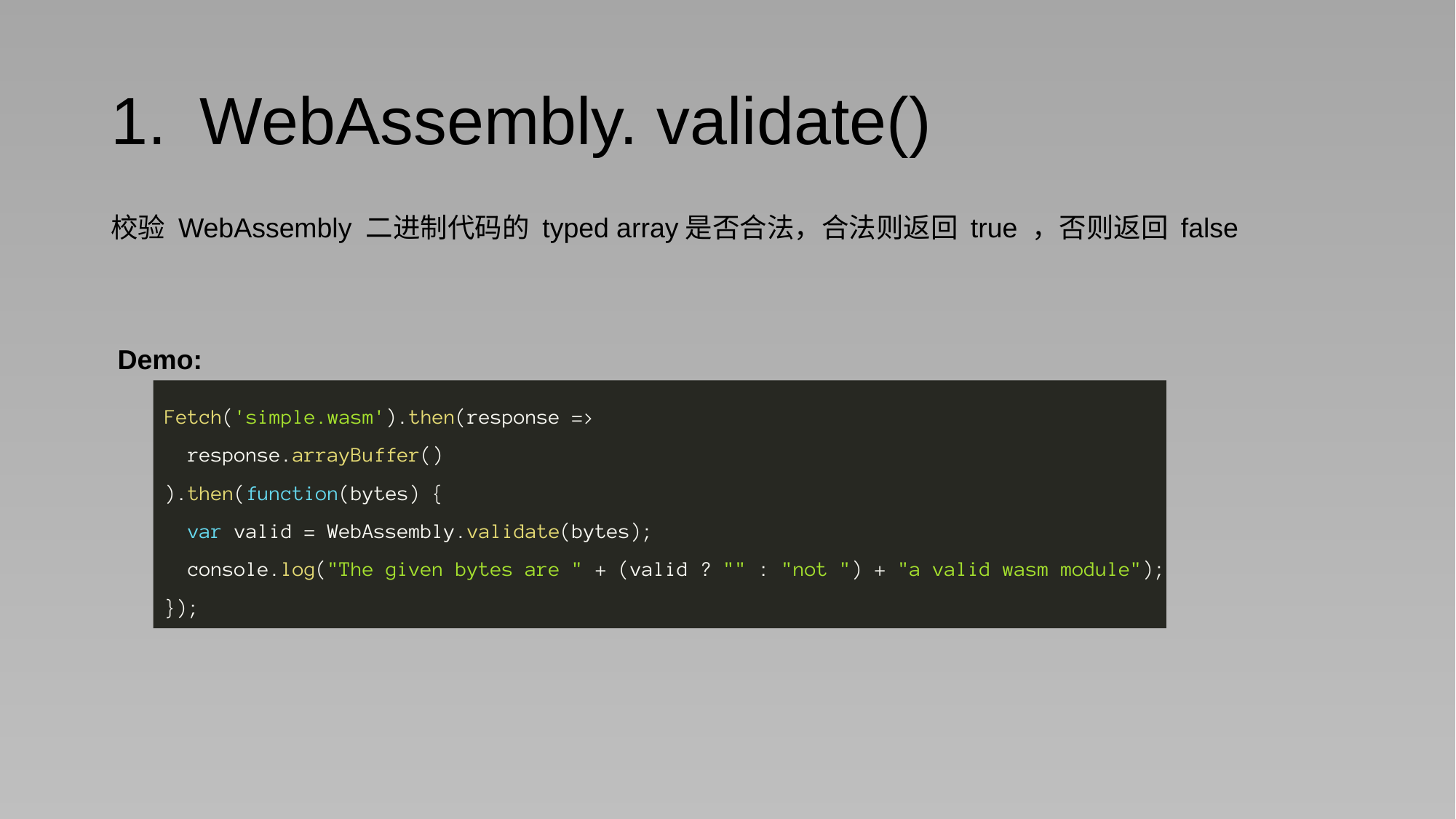

# WebAssembly. validate()
校验 WebAssembly 二进制代码的 typed array是否合法，合法则返回 true ，否则返回 false
Demo:
 Fetch('simple.wasm').then(response =>
   response.arrayBuffer()
 ).then(function(bytes) {
   var valid = WebAssembly.validate(bytes);
   console.log("The given bytes are " + (valid ? "" : "not ") + "a valid wasm module");
 });